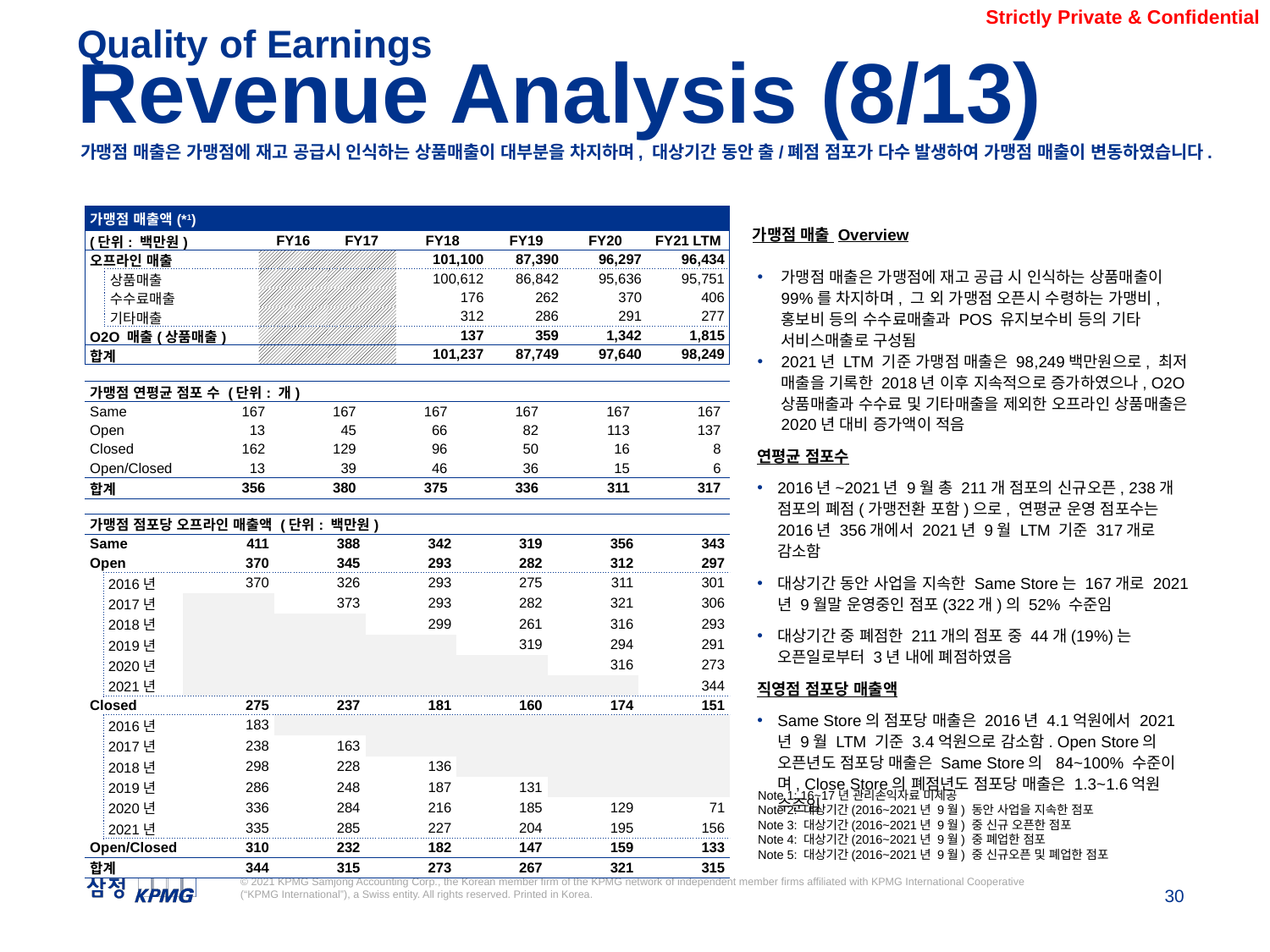

Quality of Earnings
Revenue Analysis (8/13)
가맹점 매출은 가맹점에 재고 공급시 인식하는 상품매출이 대부분을 차지하며, 대상기간 동안 출/폐점 점포가 다수 발생하여 가맹점 매출이 변동하였습니다.
| 가맹점 매출액(\*1) |  |  |  |  |  |  |  |
| --- | --- | --- | --- | --- | --- | --- | --- |
| (단위: 백만원) |  | FY16 | FY17 | FY18 | FY19 | FY20 | FY21 LTM |
| 오프라인 매출 |  |  |  | 101,100 | 87,390 | 96,297 | 96,434 |
|  | 상품매출 |  |  | 100,612 | 86,842 | 95,636 | 95,751 |
|  | 수수료매출 |  |  | 176 | 262 | 370 | 406 |
|  | 기타매출 |  |  | 312 | 286 | 291 | 277 |
| O2O 매출(상품매출) |  |  |  | 137 | 359 | 1,342 | 1,815 |
| 합계 |  |  |  | 101,237 | 87,749 | 97,640 | 98,249 |
가맹점 매출 Overview

가맹점 매출은 가맹점에 재고 공급 시 인식하는 상품매출이 99%를 차지하며, 그 외 가맹점 오픈시 수령하는 가맹비, 홍보비 등의 수수료매출과 POS 유지보수비 등의 기타 서비스매출로 구성됨
2021년 LTM 기준 가맹점 매출은 98,249백만원으로, 최저 매출을 기록한 2018년 이후 지속적으로 증가하였으나, O2O 상품매출과 수수료 및 기타매출을 제외한 오프라인 상품매출은 2020년 대비 증가액이 적음
연평균 점포수
2016년~2021년 9월 총 211개 점포의 신규오픈, 238개 점포의 폐점(가맹전환 포함)으로, 연평균 운영 점포수는 2016년 356개에서 2021년 9월 LTM 기준 317개로 감소함
대상기간 동안 사업을 지속한 Same Store는 167개로 2021년 9월말 운영중인 점포(322개)의 52% 수준임
대상기간 중 폐점한 211개의 점포 중 44개(19%)는 오픈일로부터 3년 내에 폐점하였음
직영점 점포당 매출액
Same Store의 점포당 매출은 2016년 4.1억원에서 2021년 9월 LTM 기준 3.4억원으로 감소함. Open Store의 오픈년도 점포당 매출은 Same Store의  84~100% 수준이며, Close Store의 폐점년도 점포당 매출은 1.3~1.6억원 수준임
| 가맹점 연평균 점포 수 (단위: 개) |  |  |  |  |  |  |
| --- | --- | --- | --- | --- | --- | --- |
| Same | 167 | 167 | 167 | 167 | 167 | 167 |
| Open | 13 | 45 | 66 | 82 | 113 | 137 |
| Closed | 162 | 129 | 96 | 50 | 16 | 8 |
| Open/Closed | 13 | 39 | 46 | 36 | 15 | 6 |
| 합계 | 356 | 380 | 375 | 336 | 311 | 317 |
| 가맹점 점포당 오프라인 매출액 (단위: 백만원) |  |  |  |  |  |  |  |
| --- | --- | --- | --- | --- | --- | --- | --- |
| Same |  | 411 | 388 | 342 | 319 | 356 | 343 |
| Open |  | 370 | 345 | 293 | 282 | 312 | 297 |
|  | 2016년 | 370 | 326 | 293 | 275 | 311 | 301 |
|  | 2017년 |  | 373 | 293 | 282 | 321 | 306 |
|  | 2018년 |  |  | 299 | 261 | 316 | 293 |
|  | 2019년 |  |  |  | 319 | 294 | 291 |
|  | 2020년 |  |  |  |  | 316 | 273 |
|  | 2021년 |  |  |  |  |  | 344 |
| Closed |  | 275 | 237 | 181 | 160 | 174 | 151 |
|  | 2016년 | 183 |  |  |  |  |  |
|  | 2017년 | 238 | 163 |  |  |  |  |
|  | 2018년 | 298 | 228 | 136 |  |  |  |
|  | 2019년 | 286 | 248 | 187 | 131 |  |  |
|  | 2020년 | 336 | 284 | 216 | 185 | 129 | 71 |
|  | 2021년 | 335 | 285 | 227 | 204 | 195 | 156 |
| Open/Closed |  | 310 | 232 | 182 | 147 | 159 | 133 |
| 합계 |  | 344 | 315 | 273 | 267 | 321 | 315 |
Note 1: 16~17년 관리손익자료 미제공
Note 2: 대상기간(2016~2021년 9월) 동안 사업을 지속한 점포
Note 3: 대상기간(2016~2021년 9월) 중 신규 오픈한 점포
Note 4: 대상기간(2016~2021년 9월) 중 폐업한 점포
Note 5: 대상기간(2016~2021년 9월) 중 신규오픈 및 폐업한 점포